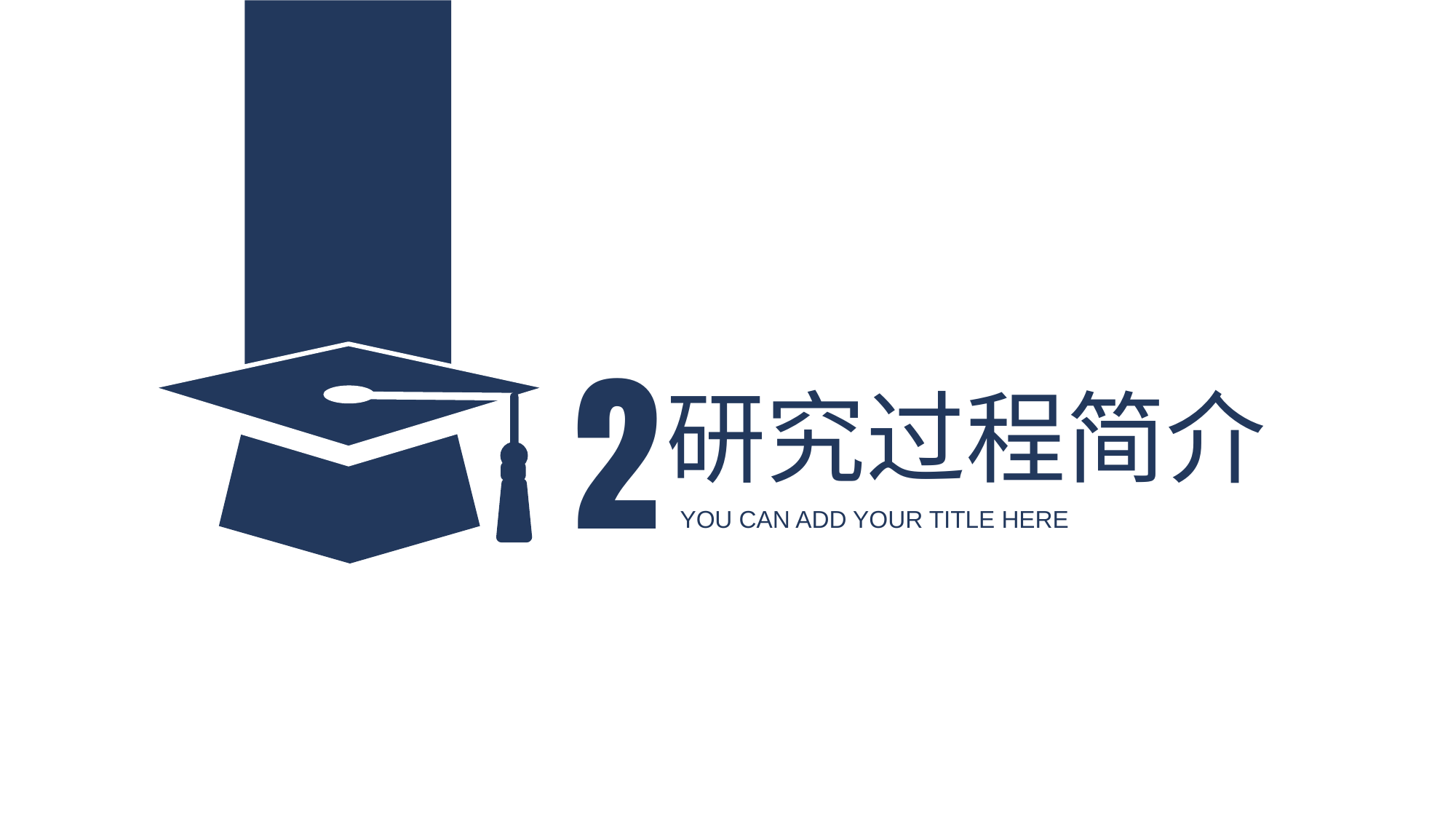

2
研究过程简介
YOU CAN ADD YOUR TITLE HERE